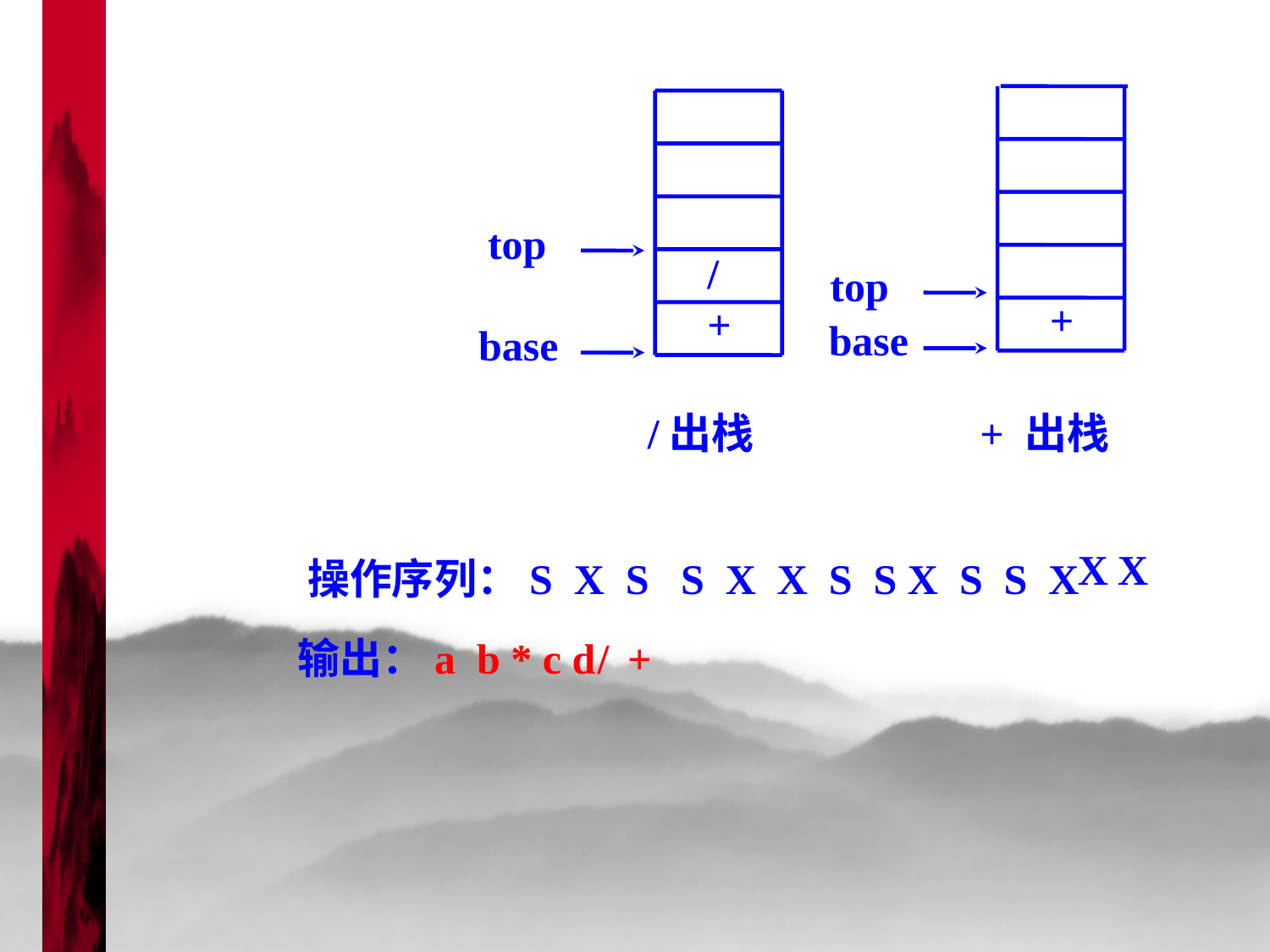

top

  base

+

top
/

+

  base

/出栈
X
    + 出栈
X
操作序列：S  X  S   S  X  X  S  S X  S  S  X
输出：a  b * c d
/
+